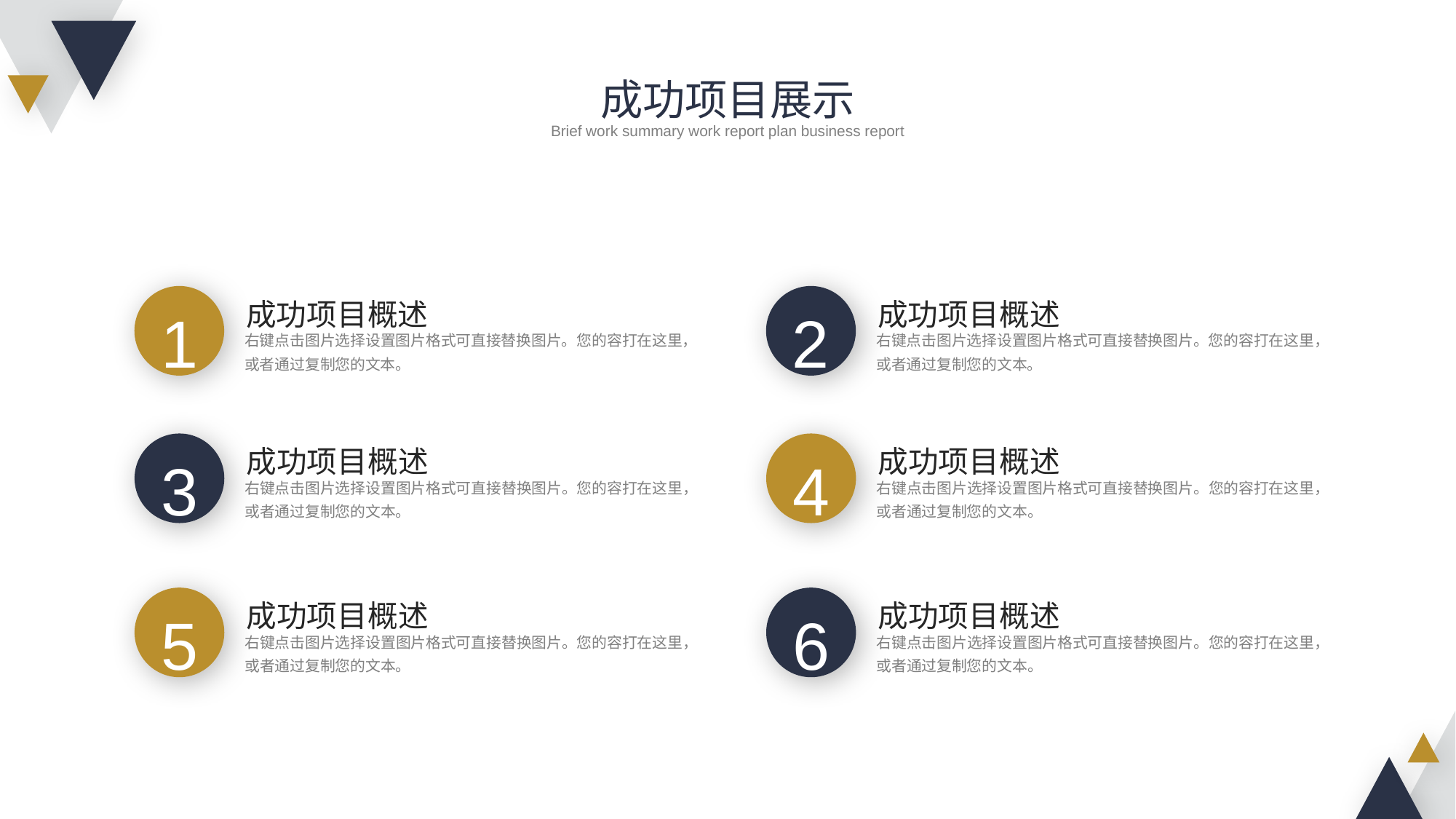

成功项目展示
Brief work summary work report plan business report
成功项目概述
右键点击图片选择设置图片格式可直接替换图片。您的容打在这里，或者通过复制您的文本。

1
成功项目概述
右键点击图片选择设置图片格式可直接替换图片。您的容打在这里，或者通过复制您的文本。

2
成功项目概述
右键点击图片选择设置图片格式可直接替换图片。您的容打在这里，或者通过复制您的文本。

3
成功项目概述
右键点击图片选择设置图片格式可直接替换图片。您的容打在这里，或者通过复制您的文本。

4
成功项目概述
右键点击图片选择设置图片格式可直接替换图片。您的容打在这里，或者通过复制您的文本。

5
成功项目概述
右键点击图片选择设置图片格式可直接替换图片。您的容打在这里，或者通过复制您的文本。

6